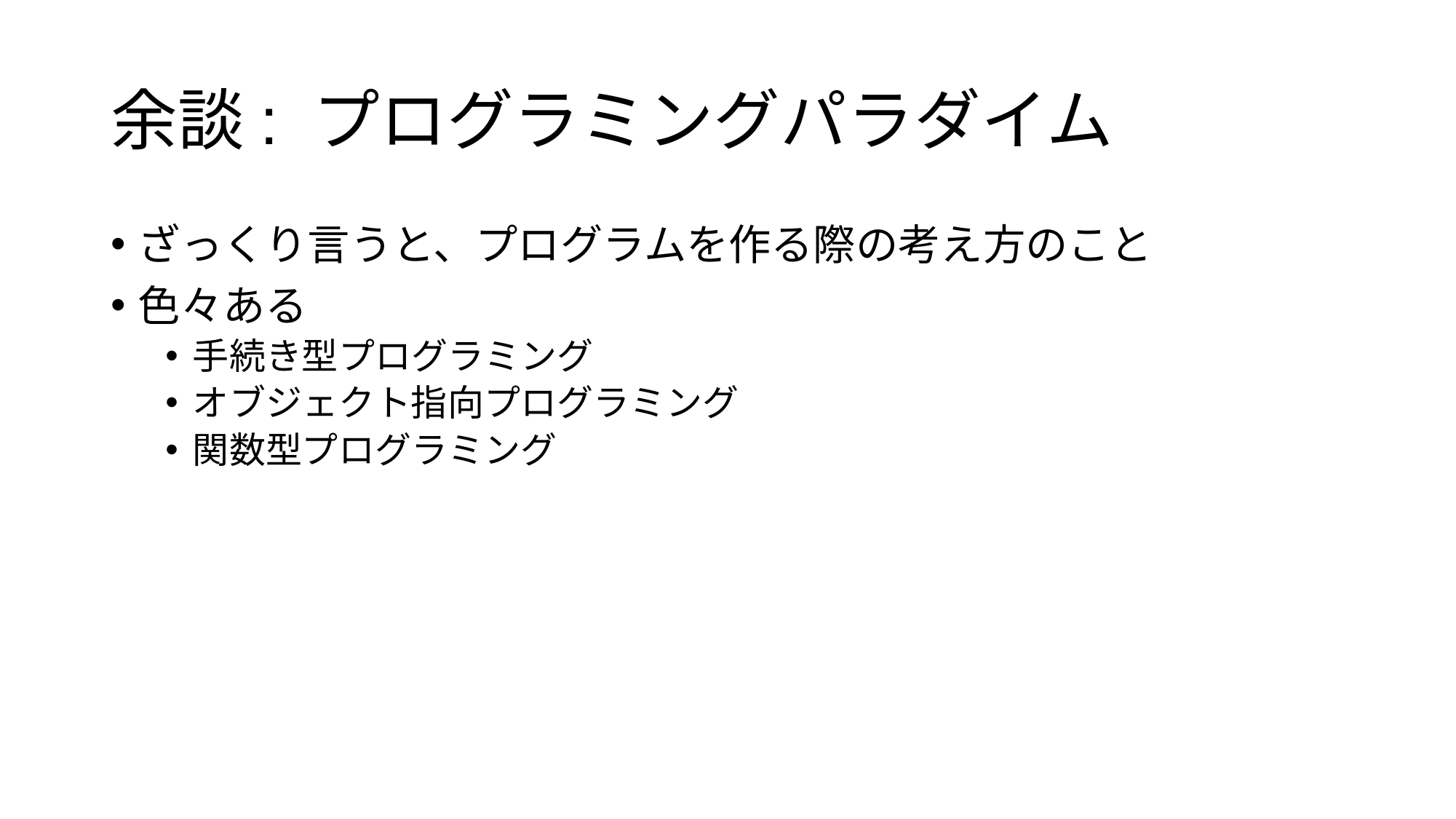

# 余談: プログラミングパラダイム
ざっくり言うと、プログラムを作る際の考え方のこと
色々ある
手続き型プログラミング
オブジェクト指向プログラミング
関数型プログラミング